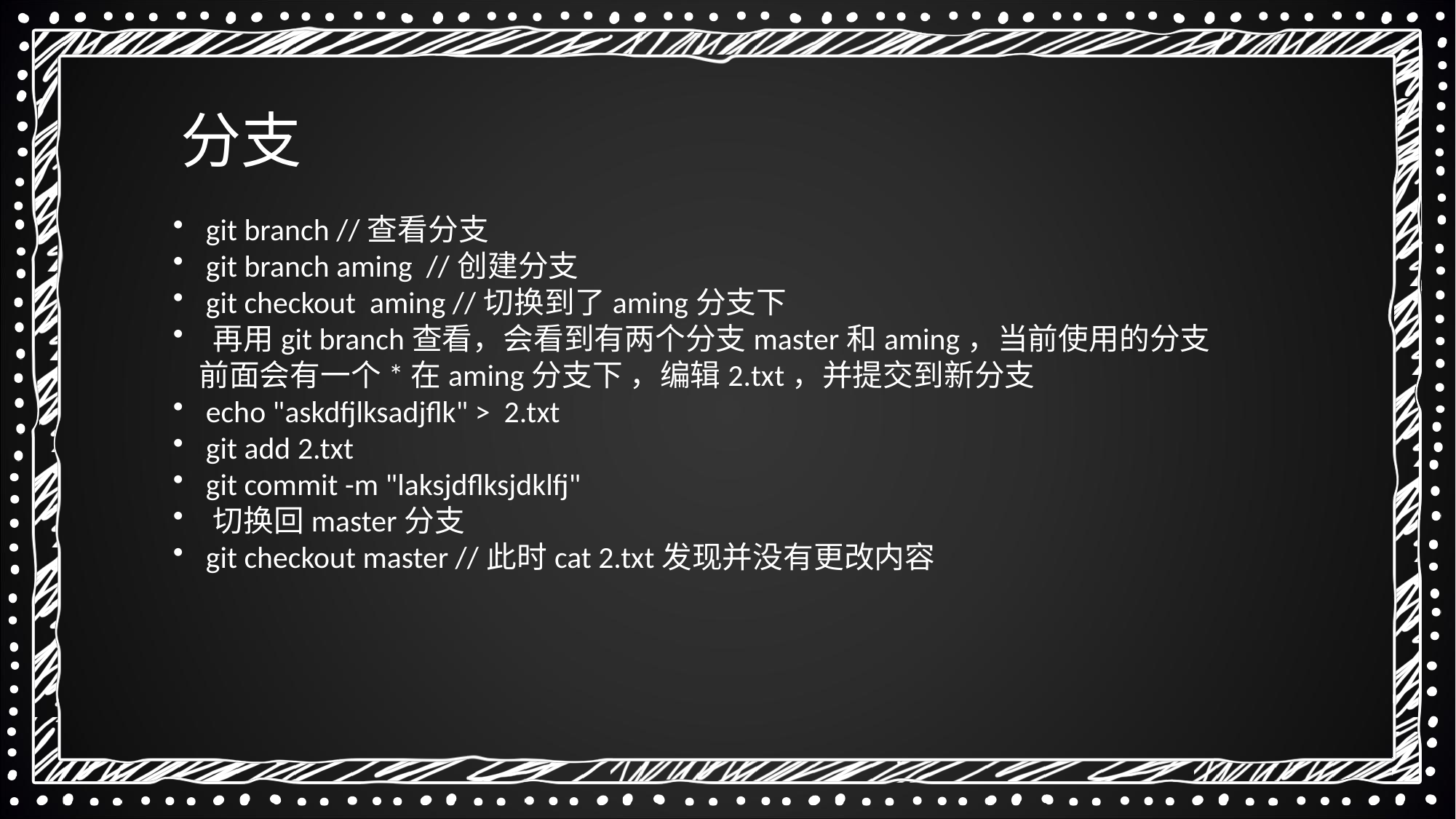

分支
 git branch //查看分支
 git branch aming  //创建分支
 git checkout  aming //切换到了aming分支下
 再用git branch查看，会看到有两个分支master和aming，当前使用的分支前面会有一个*在aming分支下 ，编辑2.txt，并提交到新分支
 echo "askdfjlksadjflk" >  2.txt
 git add 2.txt
 git commit -m "laksjdflksjdklfj"
 切换回master分支
 git checkout master //此时cat 2.txt发现并没有更改内容